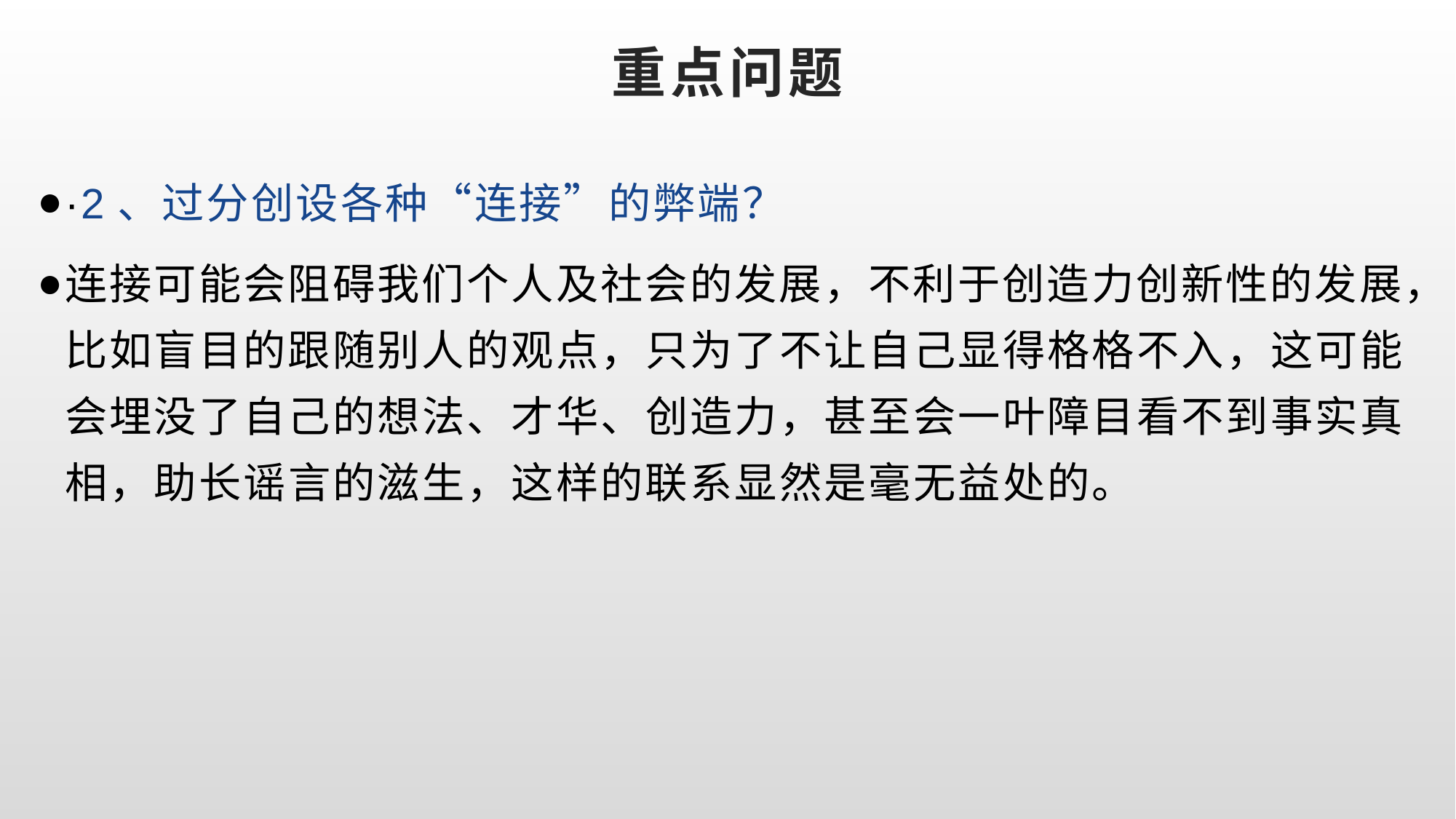

# 重点问题
·2、过分创设各种“连接”的弊端？
连接可能会阻碍我们个人及社会的发展，不利于创造力创新性的发展，比如盲目的跟随别人的观点，只为了不让自己显得格格不入，这可能会埋没了自己的想法、才华、创造力，甚至会一叶障目看不到事实真相，助长谣言的滋生，这样的联系显然是毫无益处的。